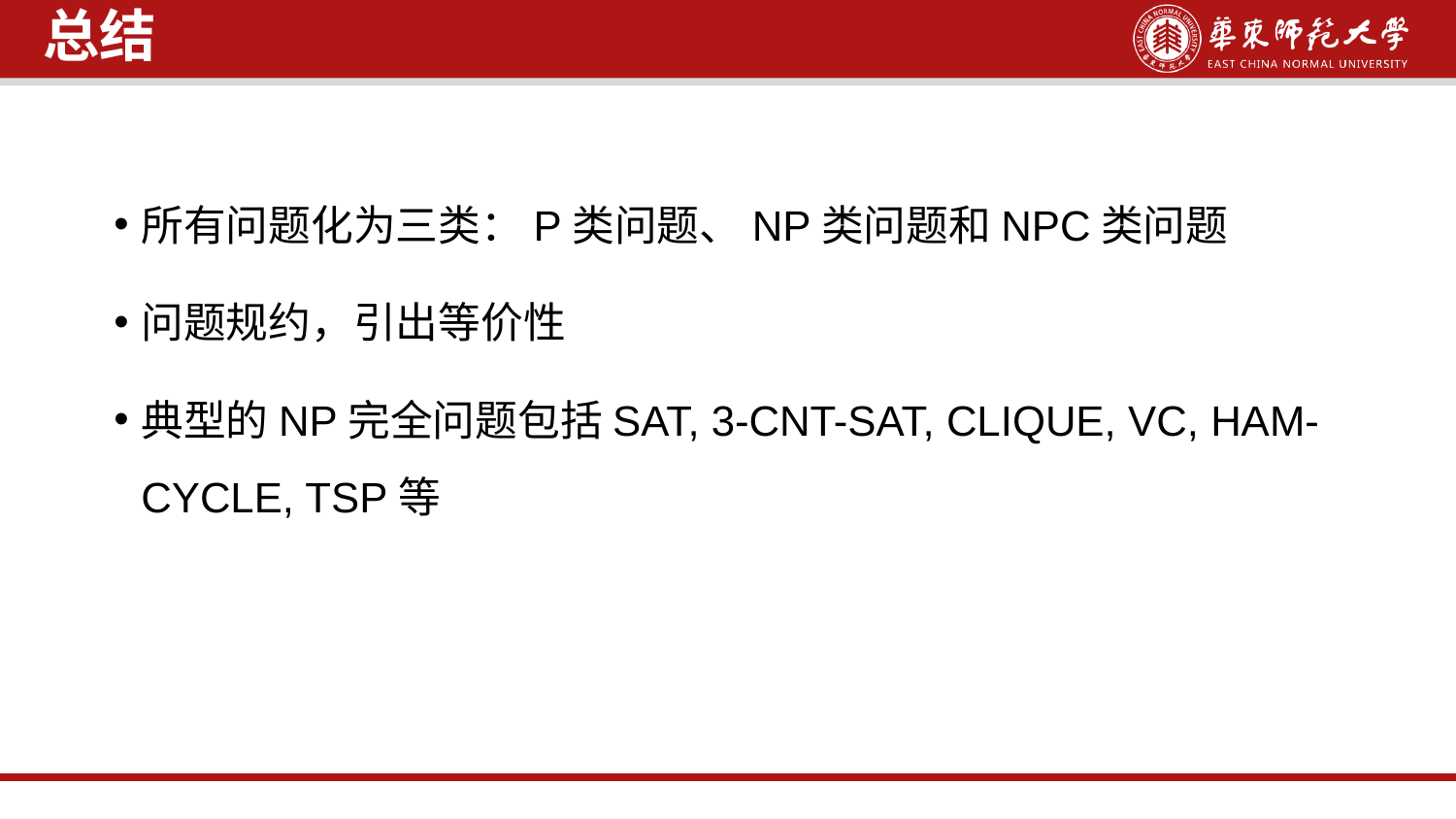

总结
所有问题化为三类：P类问题、NP类问题和NPC类问题
问题规约，引出等价性
典型的NP完全问题包括SAT, 3-CNT-SAT, CLIQUE, VC, HAM-CYCLE, TSP等